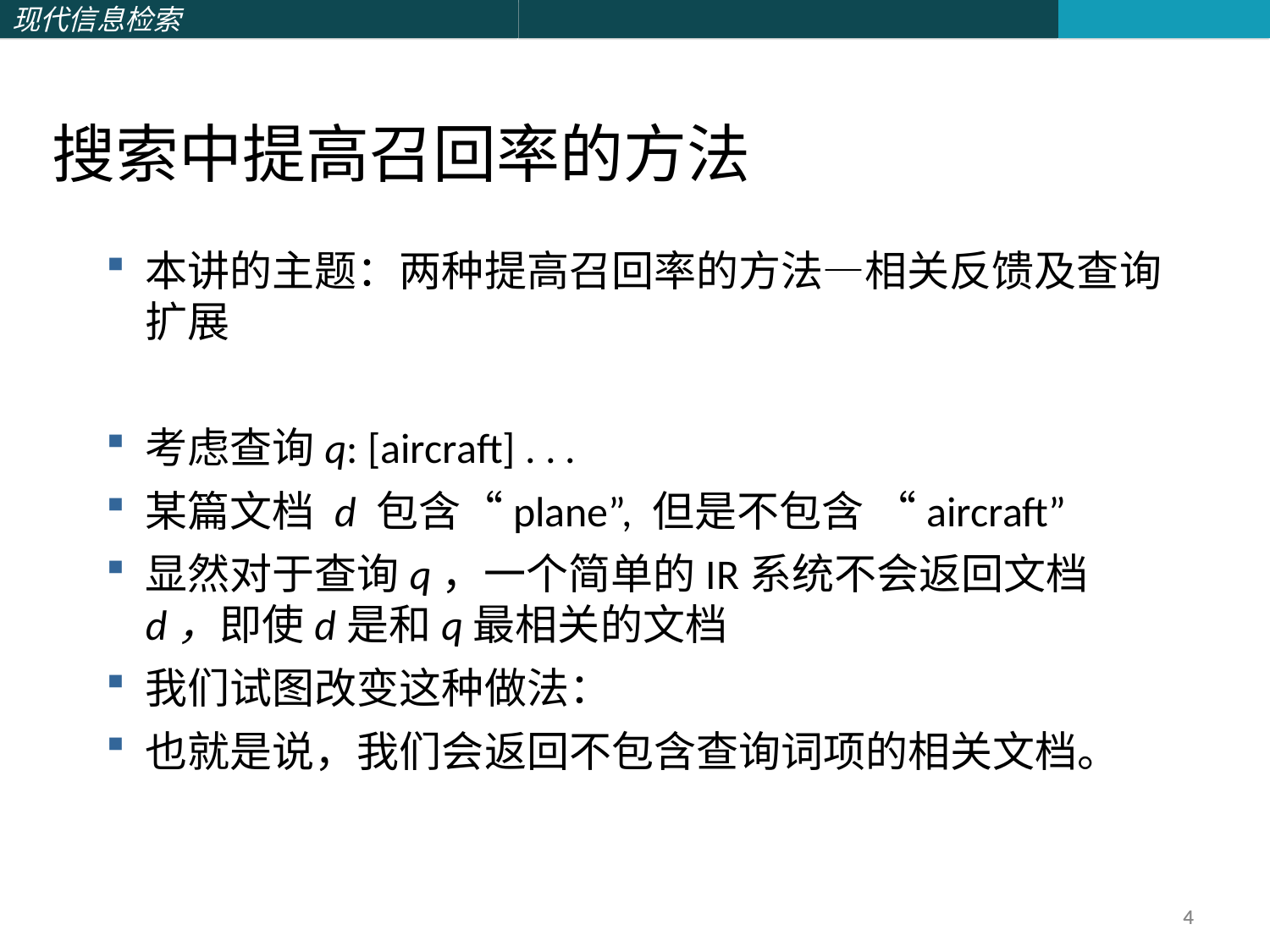

搜索中提高召回率的方法
本讲的主题：两种提高召回率的方法—相关反馈及查询扩展

考虑查询q: [aircraft] . . .
某篇文档 d 包含“plane”, 但是不包含 “aircraft”
显然对于查询q，一个简单的IR系统不会返回文档d，即使d是和q最相关的文档
我们试图改变这种做法：
也就是说，我们会返回不包含查询词项的相关文档。
4
4